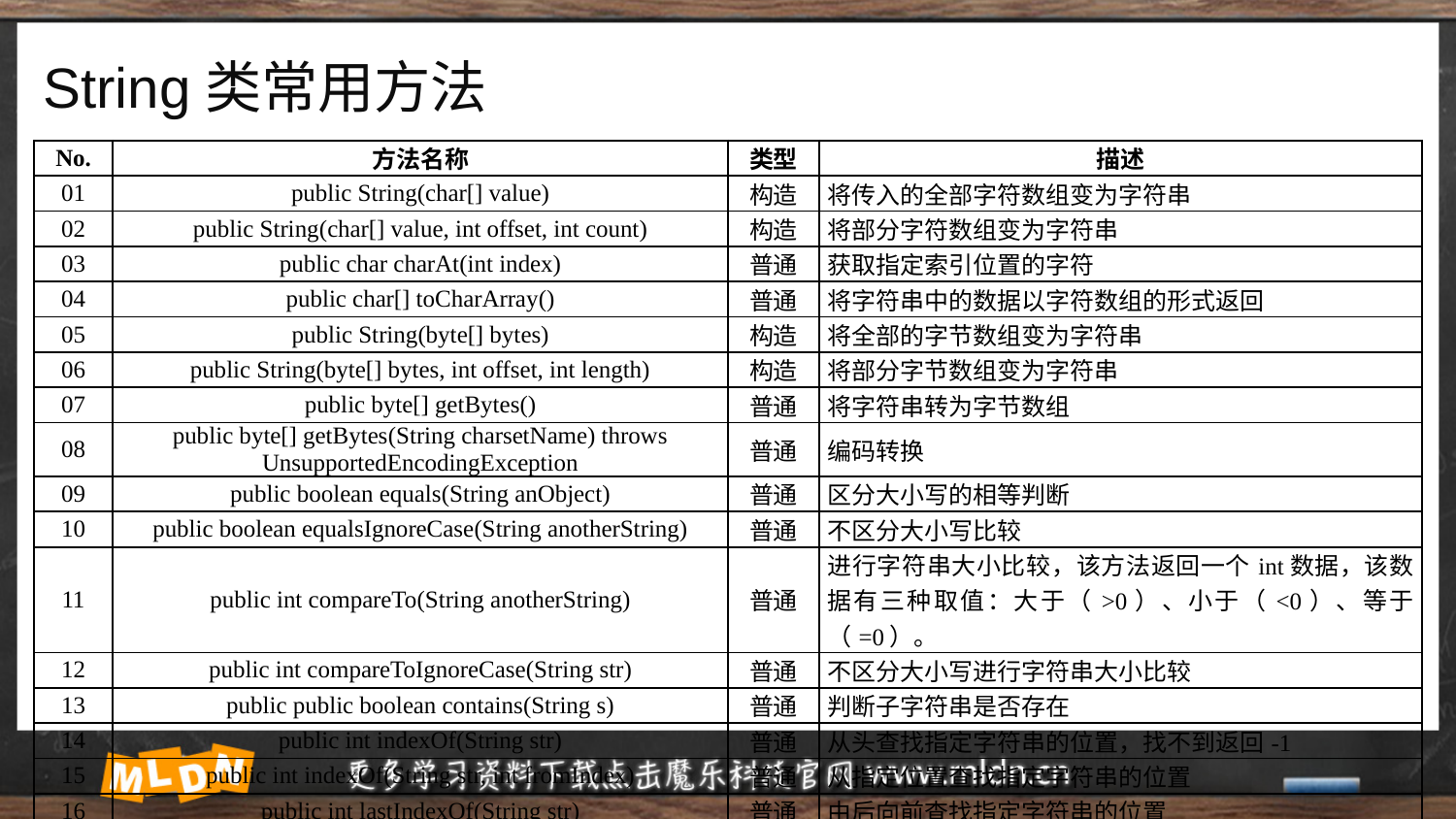

# String类常用方法
| No. | 方法名称 | 类型 | 描述 |
| --- | --- | --- | --- |
| 01 | public String​(char[] value) | 构造 | 将传入的全部字符数组变为字符串 |
| 02 | public String​(char[] value, int offset, int count) | 构造 | 将部分字符数组变为字符串 |
| 03 | public char charAt​(int index) | 普通 | 获取指定索引位置的字符 |
| 04 | public char[] toCharArray​() | 普通 | 将字符串中的数据以字符数组的形式返回 |
| 05 | public String​(byte[] bytes) | 构造 | 将全部的字节数组变为字符串 |
| 06 | public String​(byte[] bytes, int offset, int length) | 构造 | 将部分字节数组变为字符串 |
| 07 | public byte[] getBytes​() | 普通 | 将字符串转为字节数组 |
| 08 | public byte[] getBytes​(String charsetName) throws UnsupportedEncodingException | 普通 | 编码转换 |
| 09 | public boolean equals​(String anObject) | 普通 | 区分大小写的相等判断 |
| 10 | public boolean equalsIgnoreCase​(String anotherString) | 普通 | 不区分大小写比较 |
| 11 | public int compareTo​(String anotherString) | 普通 | 进行字符串大小比较，该方法返回一个int数据，该数据有三种取值：大于（>0）、小于（<0）、等于（=0）。 |
| 12 | public int compareToIgnoreCase​(String str) | 普通 | 不区分大小写进行字符串大小比较 |
| 13 | public public boolean contains​(String s) | 普通 | 判断子字符串是否存在 |
| 14 | public int indexOf​(String str) | 普通 | 从头查找指定字符串的位置，找不到返回-1 |
| 15 | public int indexOf​(String str, int fromIndex) | 普通 | 从指定位置查找指定字符串的位置 |
| 16 | public int lastIndexOf​(String str) | 普通 | 由后向前查找指定字符串的位置 |